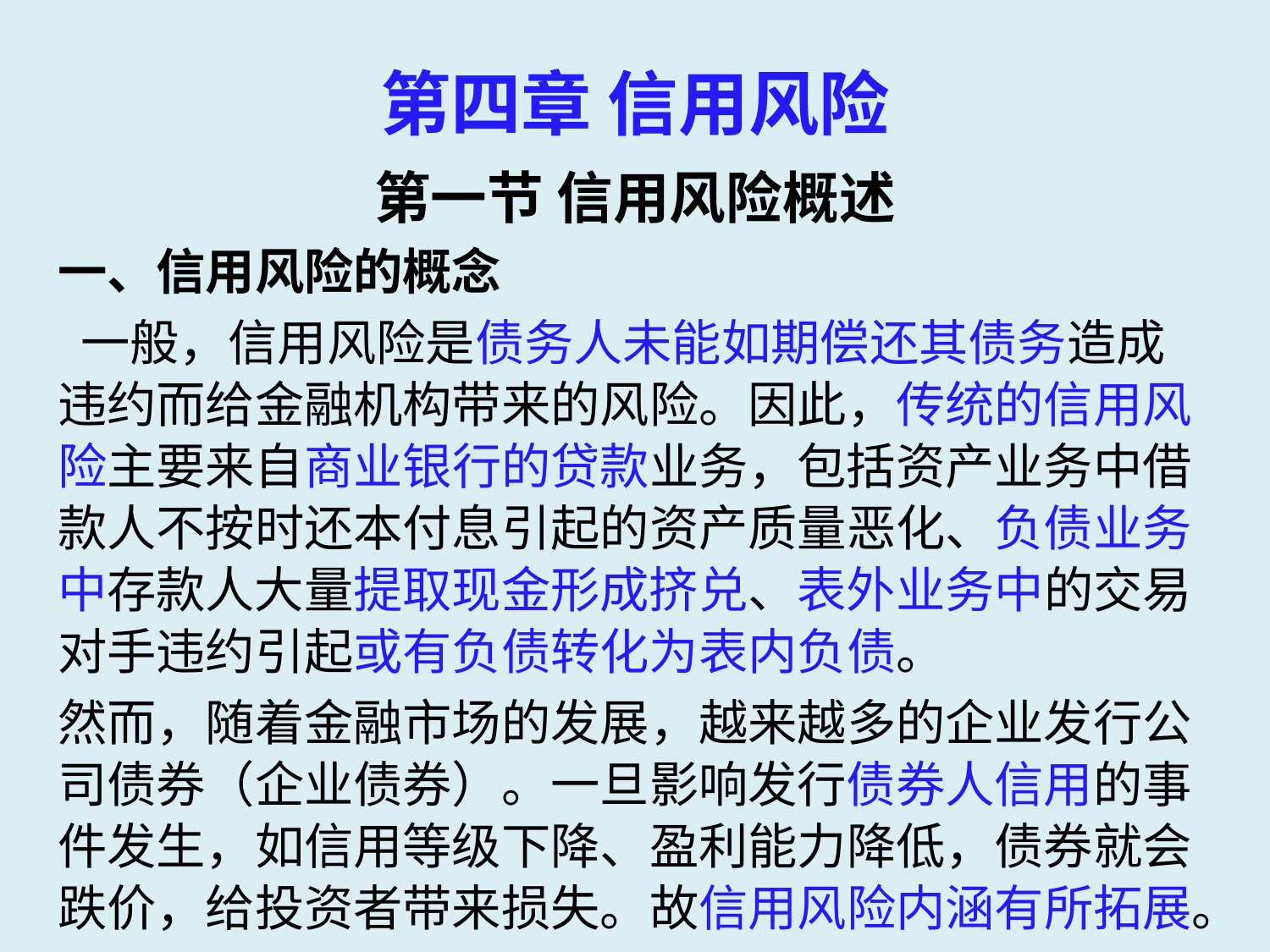

# 第四章 信用风险
第一节 信用风险概述
一、信用风险的概念
 一般，信用风险是债务人未能如期偿还其债务造成违约而给金融机构带来的风险。因此，传统的信用风险主要来自商业银行的贷款业务，包括资产业务中借款人不按时还本付息引起的资产质量恶化、负债业务中存款人大量提取现金形成挤兑、表外业务中的交易对手违约引起或有负债转化为表内负债。
然而，随着金融市场的发展，越来越多的企业发行公司债券（企业债券）。一旦影响发行债券人信用的事件发生，如信用等级下降、盈利能力降低，债券就会跌价，给投资者带来损失。故信用风险内涵有所拓展。